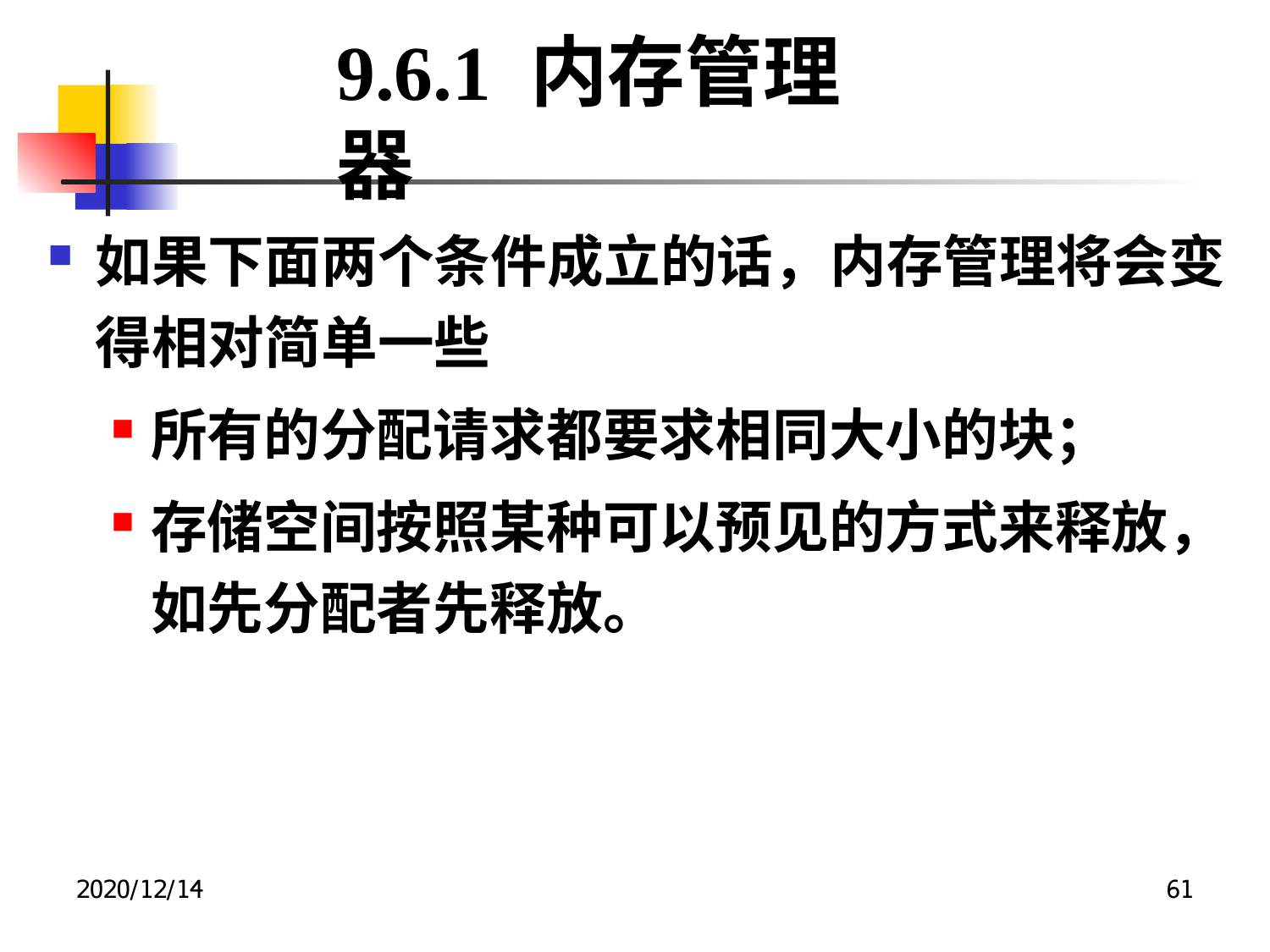

9.6.1 内存管理器
如果下面两个条件成立的话，内存管理将会变得相对简单一些
所有的分配请求都要求相同大小的块；
存储空间按照某种可以预见的方式来释放，如先分配者先释放。
2020/12/14
61